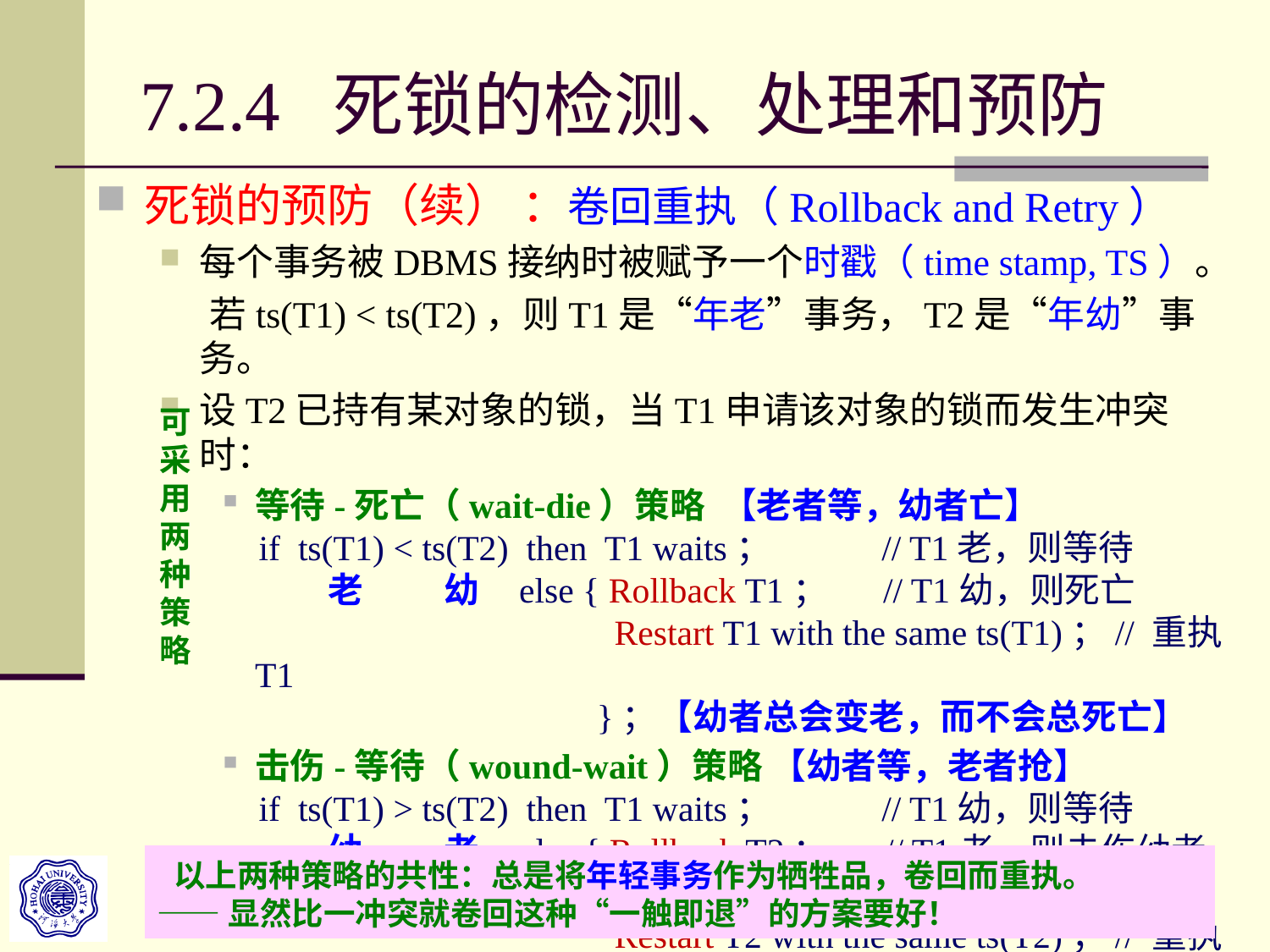

# 7.2.4  死锁的检测、处理和预防
死锁的预防（续） ：卷回重执（Rollback and Retry）
每个事务被DBMS接纳时被赋予一个时戳（time stamp, TS）。
     若ts(T1) < ts(T2)，则T1是“年老”事务，T2是“年幼”事务。
设T2已持有某对象的锁，当T1申请该对象的锁而发生冲突时：
等待-死亡（wait-die）策略  【老者等，幼者亡】
    if  ts(T1) < ts(T2)  then  T1 waits；             // T1老，则等待
            老          幼    else { Rollback T1；      // T1幼，则死亡
                                            Restart T1 with the same ts(T1)；// 重执T1
                                          }；【幼者总会变老，而不会总死亡】
击伤-等待（wound-wait）策略 【幼者等，老者抢】
    if  ts(T1) > ts(T2)  then  T1 waits；             // T1幼，则等待
            幼          老    else { Rollback T2；      // T1老，则击伤幼者T2
                                            Restart T2 with the same ts(T2)；// 重执T2
                                          }；【幼者总会变老，而不会总被击伤】
可
采
用
两
种
策
略
 以上两种策略的共性：总是将年轻事务作为牺牲品，卷回而重执。
——显然比一冲突就卷回这种“一触即退”的方案要好！
《数据库系统原理》第7章—事务管理
Copyright © by 许卓明, 河海大学. All rights reserved.
76